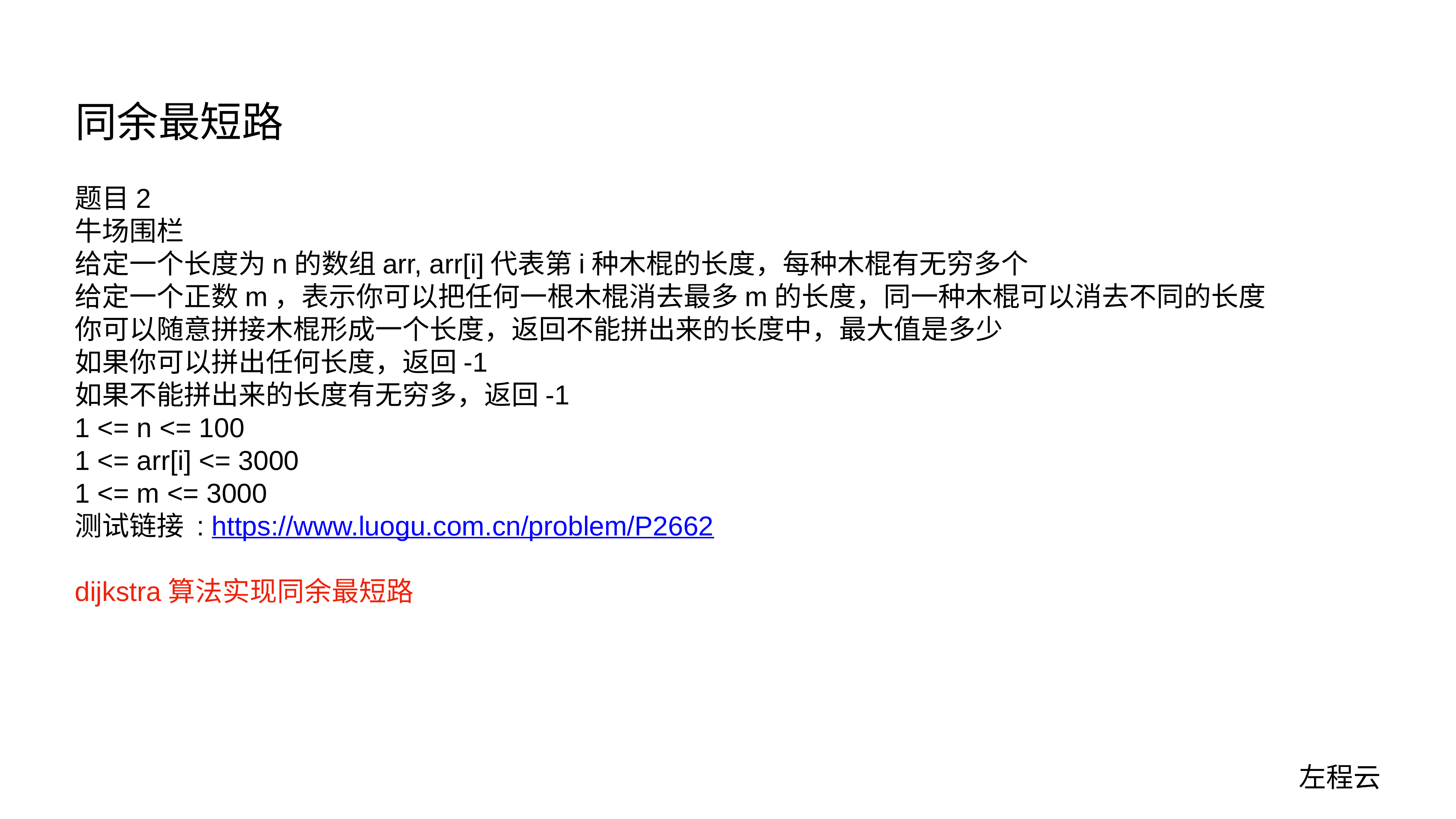

# 同余最短路
题目2
牛场围栏
给定一个长度为n的数组arr, arr[i]代表第i种木棍的长度，每种木棍有无穷多个
给定一个正数m，表示你可以把任何一根木棍消去最多m的长度，同一种木棍可以消去不同的长度
你可以随意拼接木棍形成一个长度，返回不能拼出来的长度中，最大值是多少
如果你可以拼出任何长度，返回-1
如果不能拼出来的长度有无穷多，返回-1
1 <= n <= 100
1 <= arr[i] <= 3000
1 <= m <= 3000
测试链接 : https://www.luogu.com.cn/problem/P2662

dijkstra算法实现同余最短路
左程云